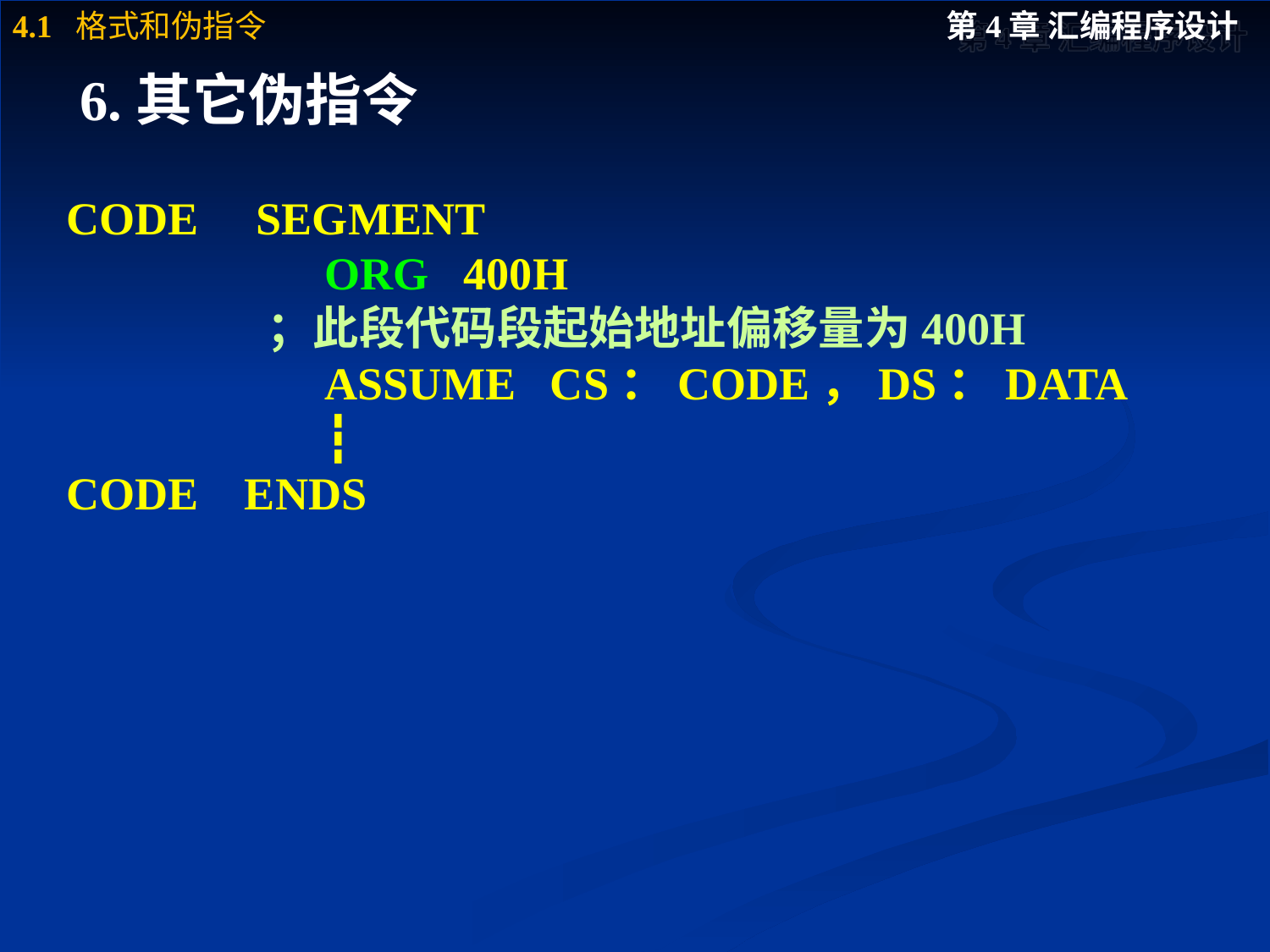

# 6.其它伪指令
CODE     SEGMENT
		     ORG   400H
		；此段代码段起始地址偏移量为400H
		     ASSUME   CS：CODE，DS：DATA
		     ┇
CODE    ENDS